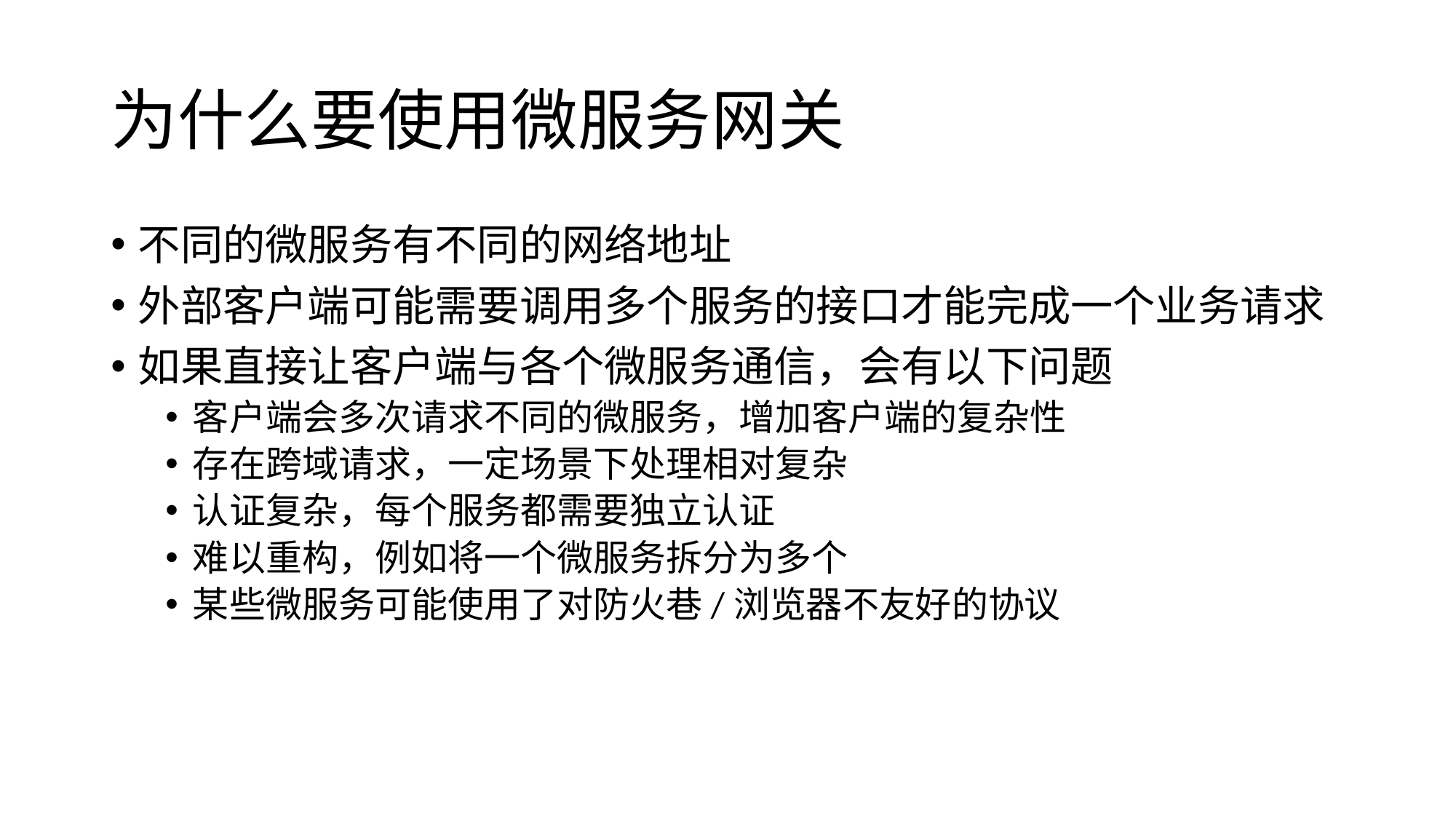

# 为什么要使用微服务网关
不同的微服务有不同的网络地址
外部客户端可能需要调用多个服务的接口才能完成一个业务请求
如果直接让客户端与各个微服务通信，会有以下问题
客户端会多次请求不同的微服务，增加客户端的复杂性
存在跨域请求，一定场景下处理相对复杂
认证复杂，每个服务都需要独立认证
难以重构，例如将一个微服务拆分为多个
某些微服务可能使用了对防火巷/浏览器不友好的协议